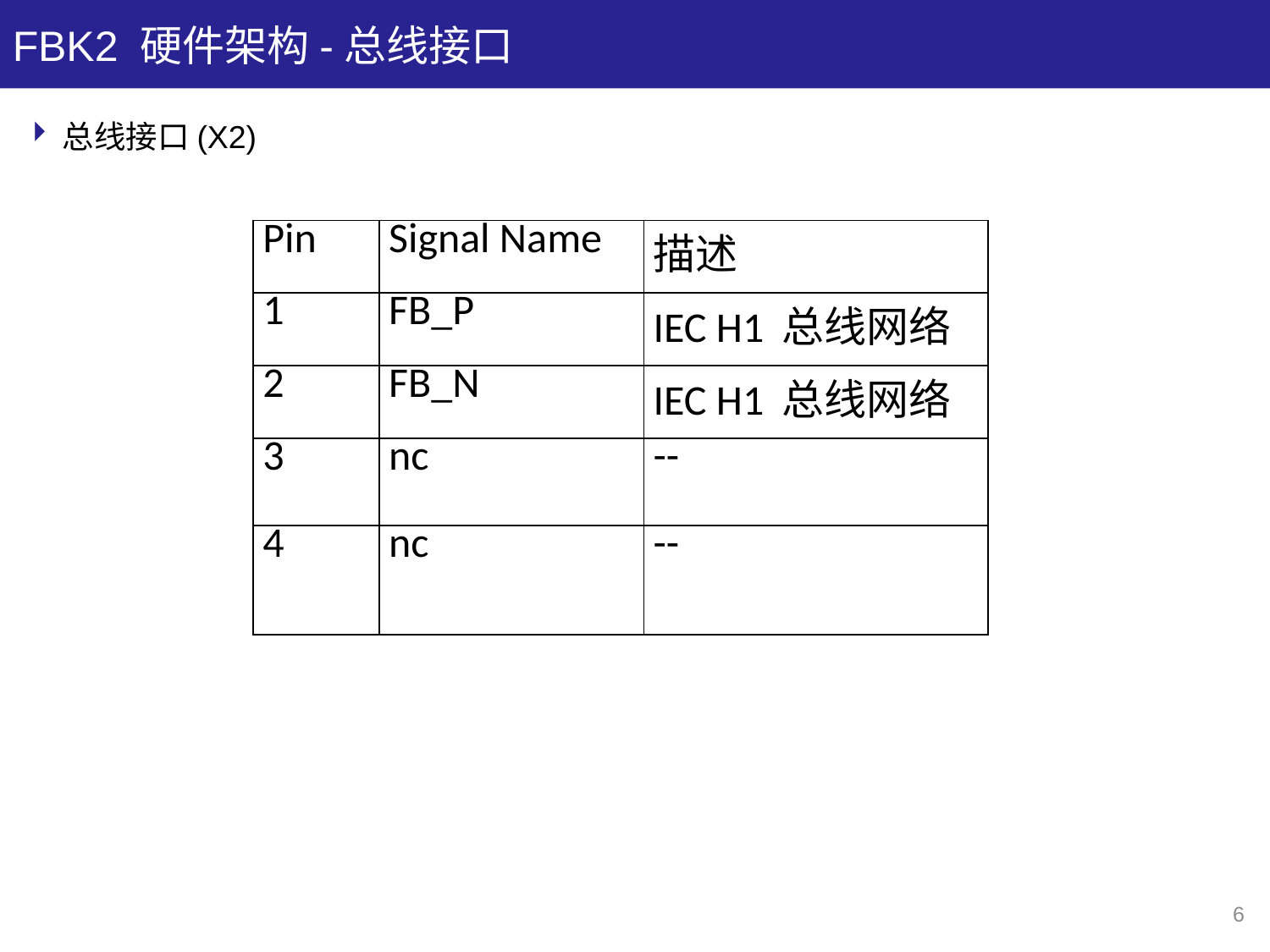

# FBK2 硬件架构-总线接口
总线接口(X2)

| Pin | Signal Name | 描述 |
| --- | --- | --- |
| 1 | FB\_P | IEC H1 总线网络 |
| 2 | FB\_N | IEC H1 总线网络 |
| 3 | nc | -- |
| 4 | nc | -- |
6